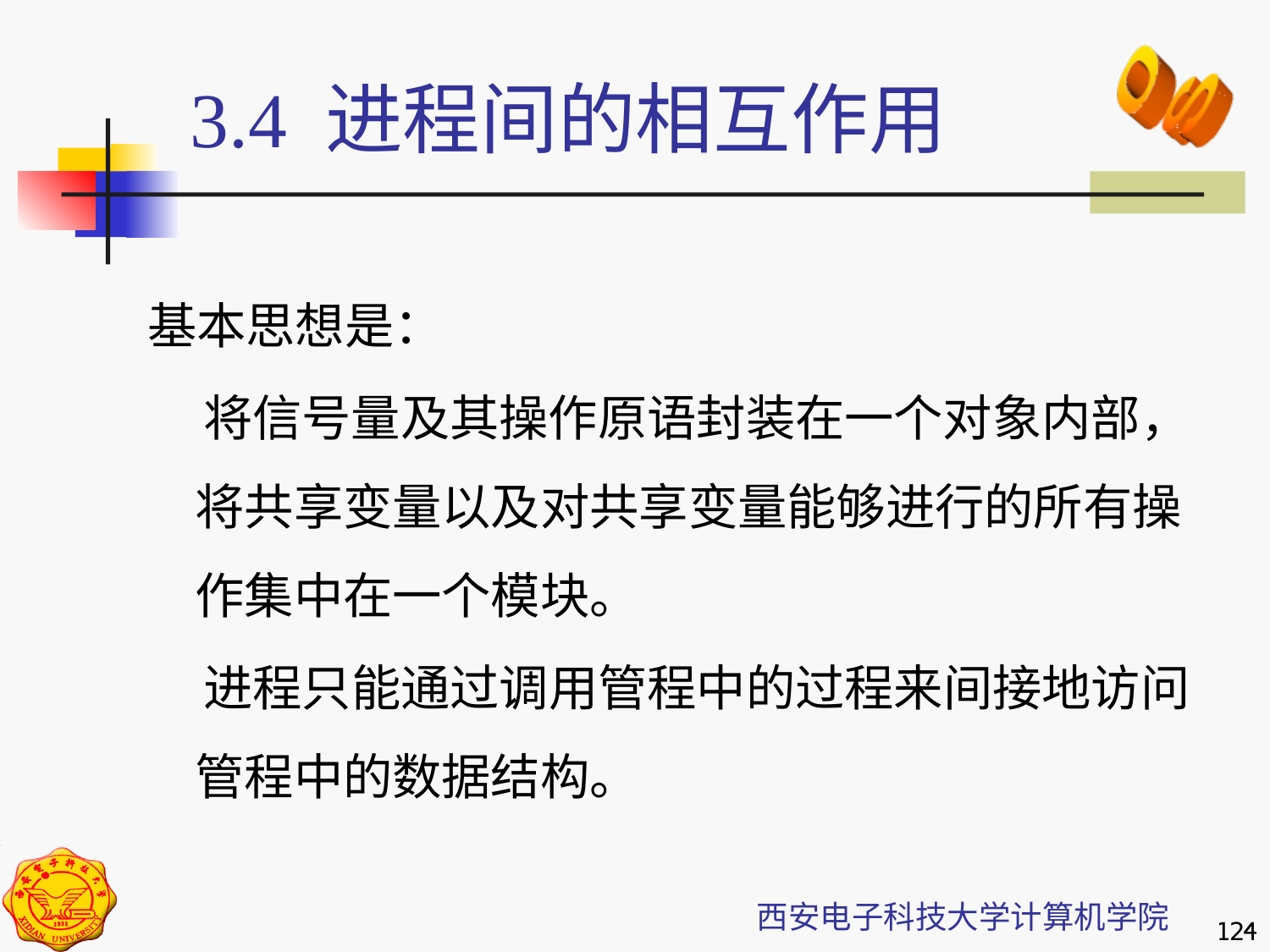

3.4 进程间的相互作用

基本思想是：
    将信号量及其操作原语封装在一个对象内部，将共享变量以及对共享变量能够进行的所有操作集中在一个模块。
    进程只能通过调用管程中的过程来间接地访问管程中的数据结构。
124